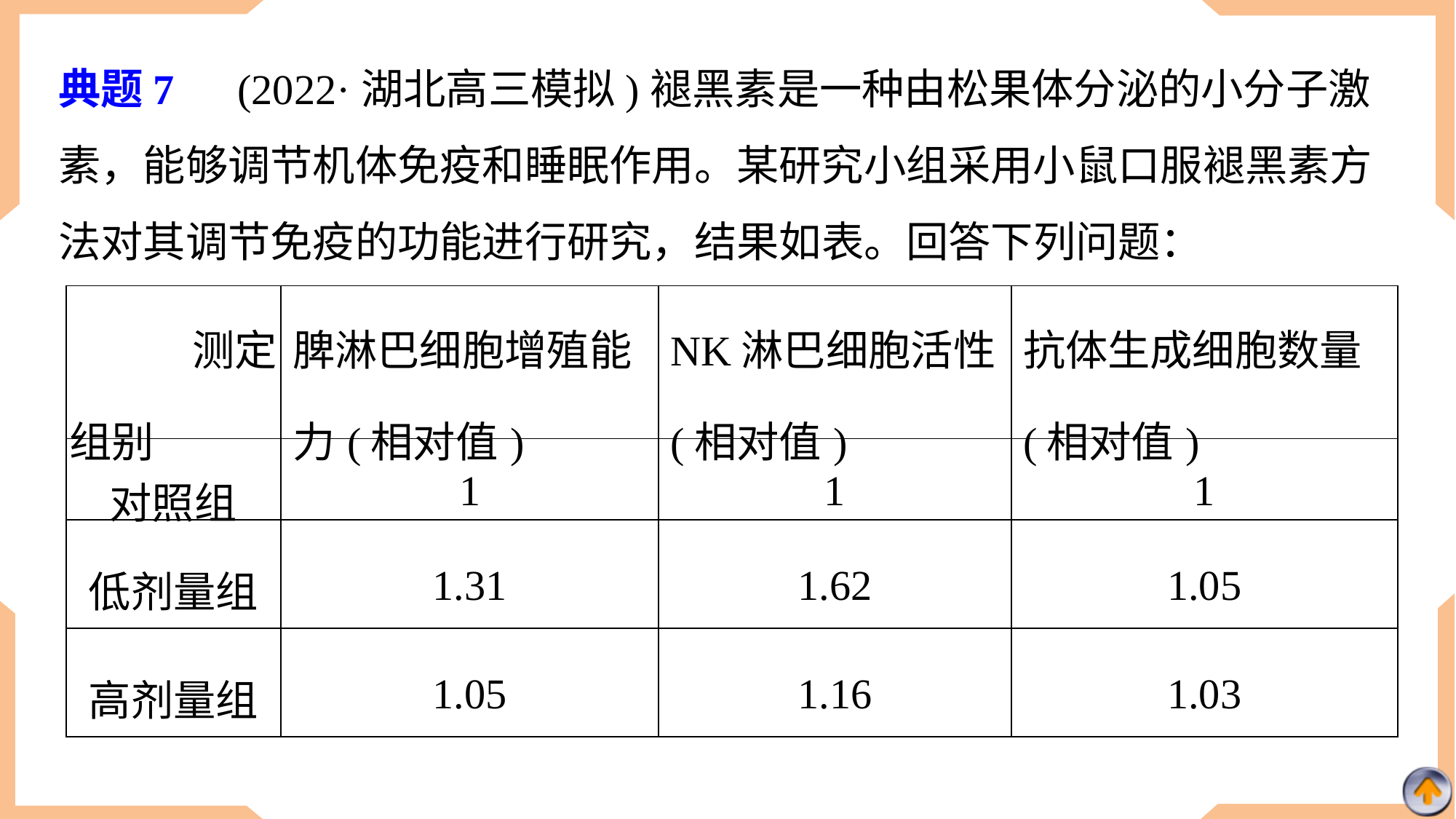

典题7　(2022·湖北高三模拟)褪黑素是一种由松果体分泌的小分子激素，能够调节机体免疫和睡眠作用。某研究小组采用小鼠口服褪黑素方法对其调节免疫的功能进行研究，结果如表。回答下列问题：
| 测定 组别 | 脾淋巴细胞增殖能力(相对值) | NK淋巴细胞活性 (相对值) | 抗体生成细胞数量 (相对值) |
| --- | --- | --- | --- |
| 对照组 | 1 | 1 | 1 |
| 低剂量组 | 1.31 | 1.62 | 1.05 |
| 高剂量组 | 1.05 | 1.16 | 1.03 |